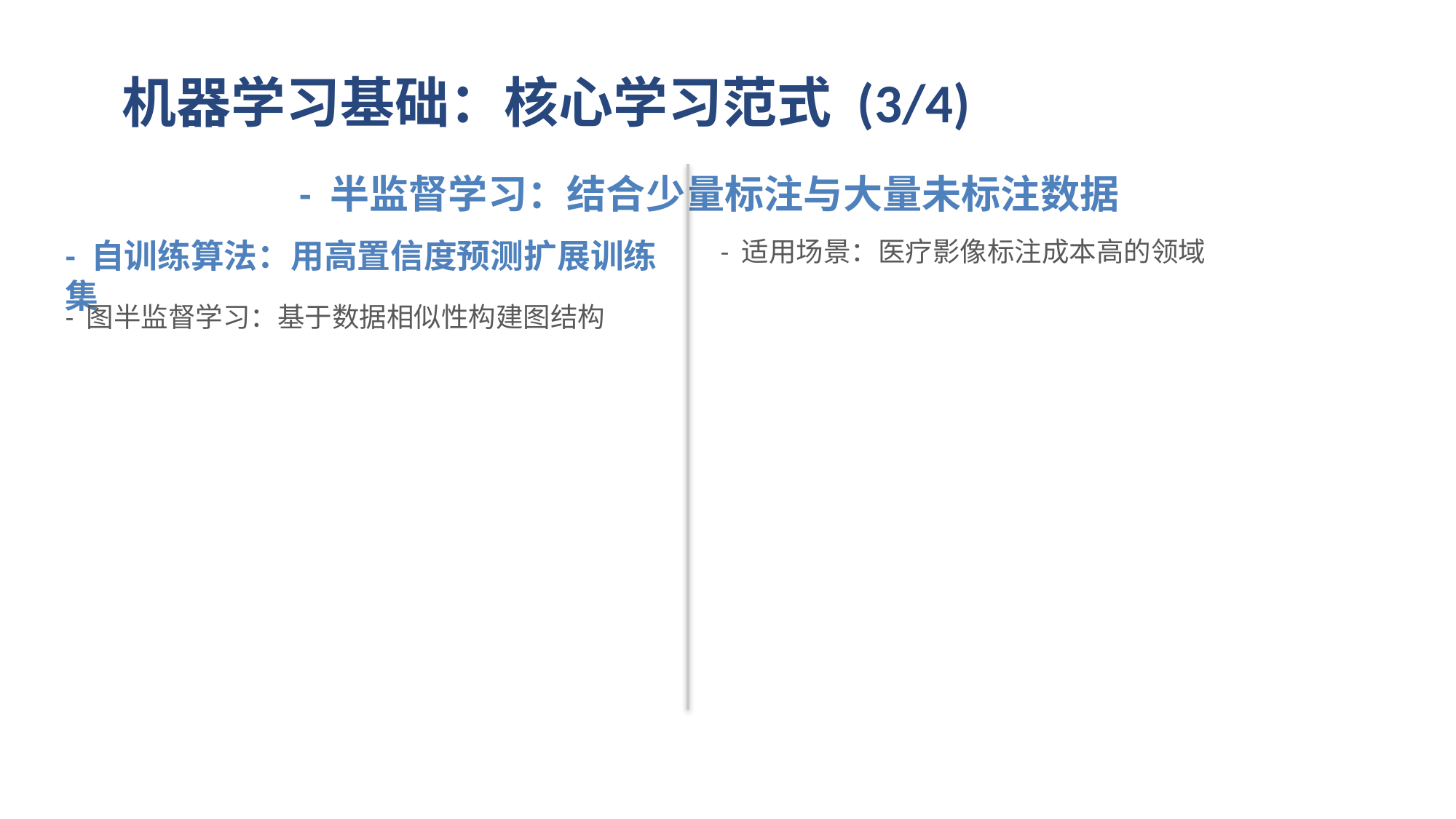

# 机器学习基础：核心学习范式 (3/4)

- 半监督学习：结合少量标注与大量未标注数据

- 自训练算法：用高置信度预测扩展训练集

- 适用场景：医疗影像标注成本高的领域

- 图半监督学习：基于数据相似性构建图结构